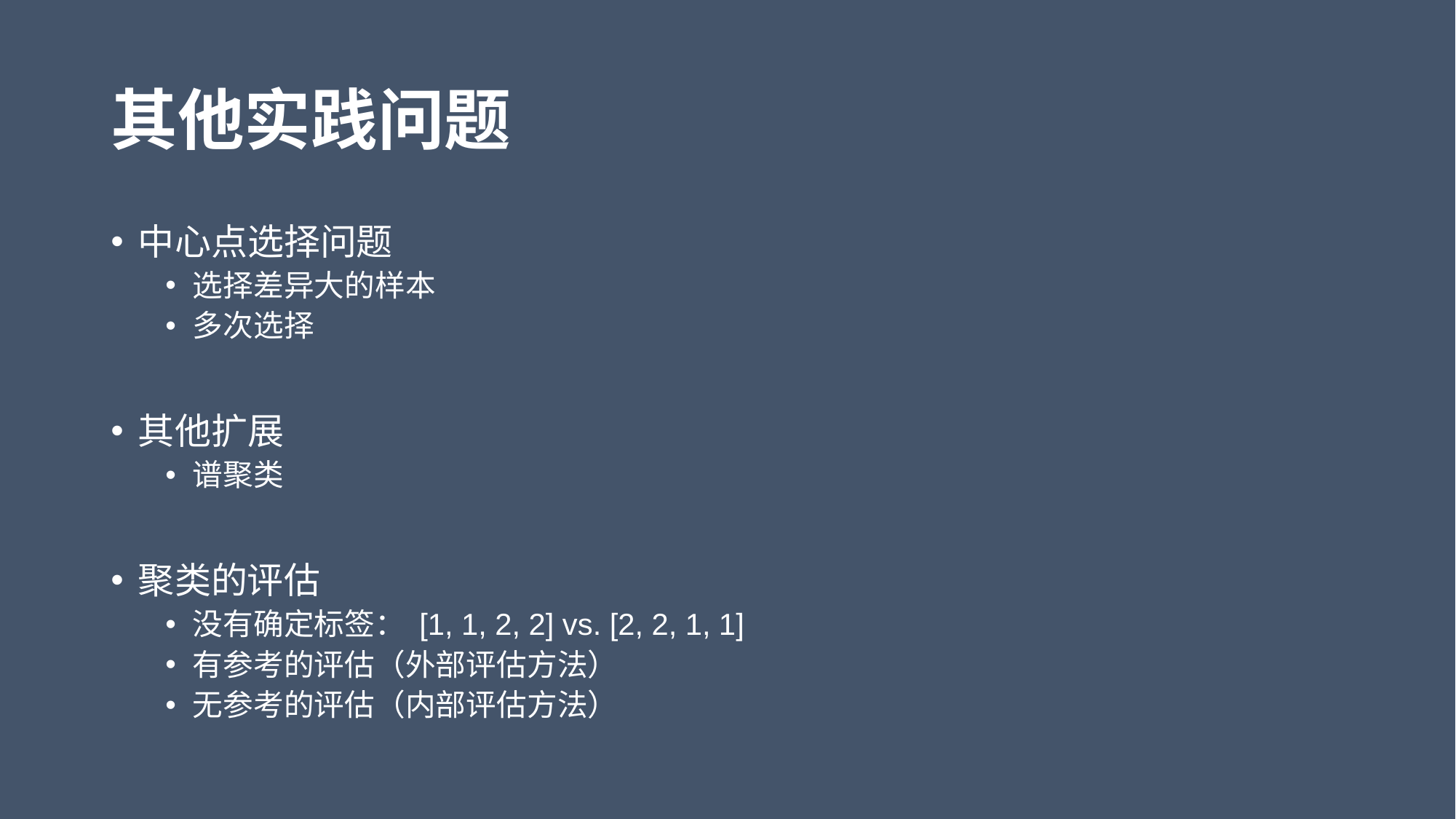

# 其他实践问题
中心点选择问题
选择差异大的样本
多次选择

其他扩展
谱聚类

聚类的评估
没有确定标签： [1, 1, 2, 2] vs. [2, 2, 1, 1]
有参考的评估（外部评估方法）
无参考的评估（内部评估方法）